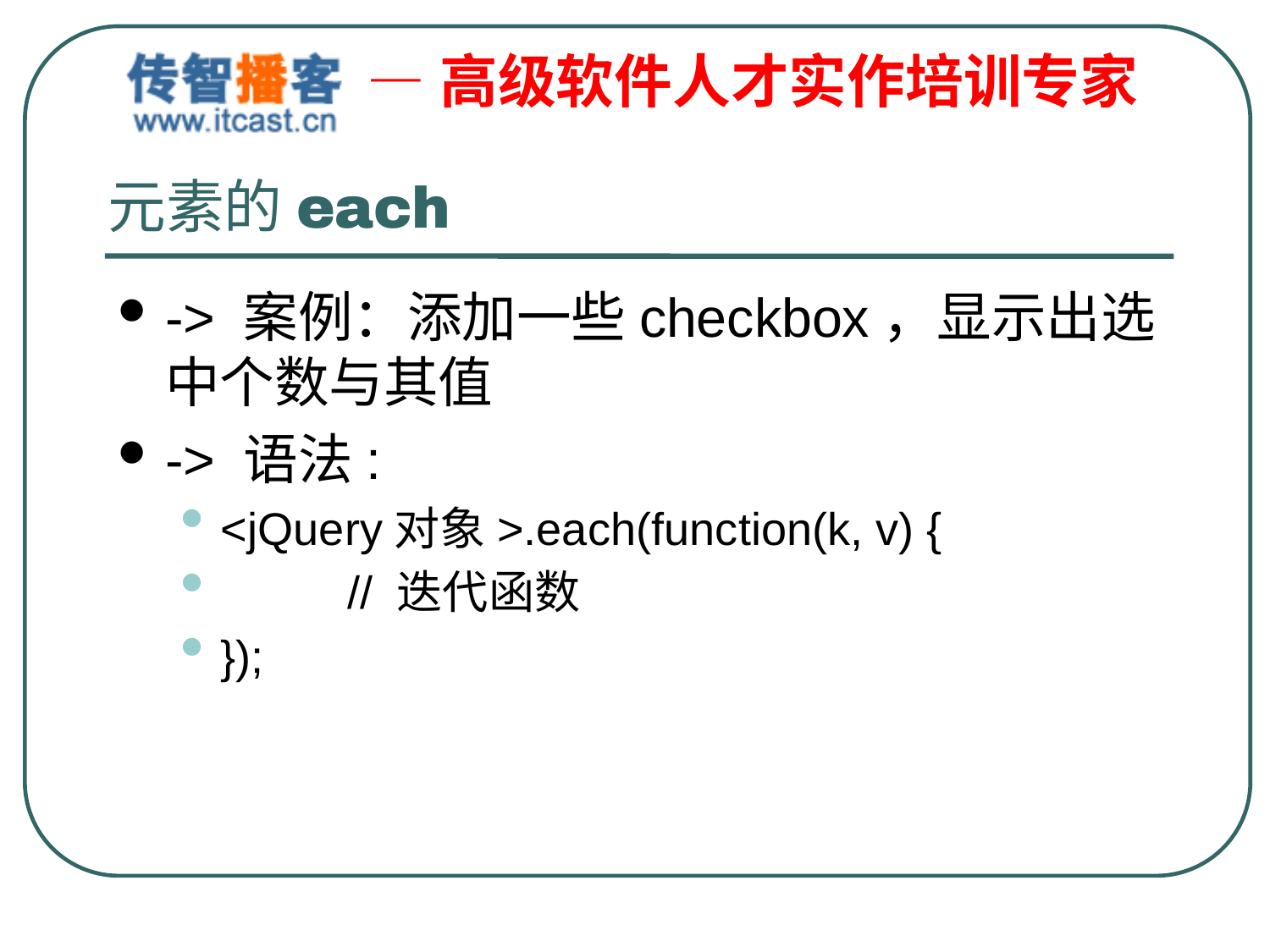

# 元素的each
-> 案例：添加一些checkbox，显示出选中个数与其值
-> 语法:
<jQuery对象>.each(function(k, v) {
	// 迭代函数
});